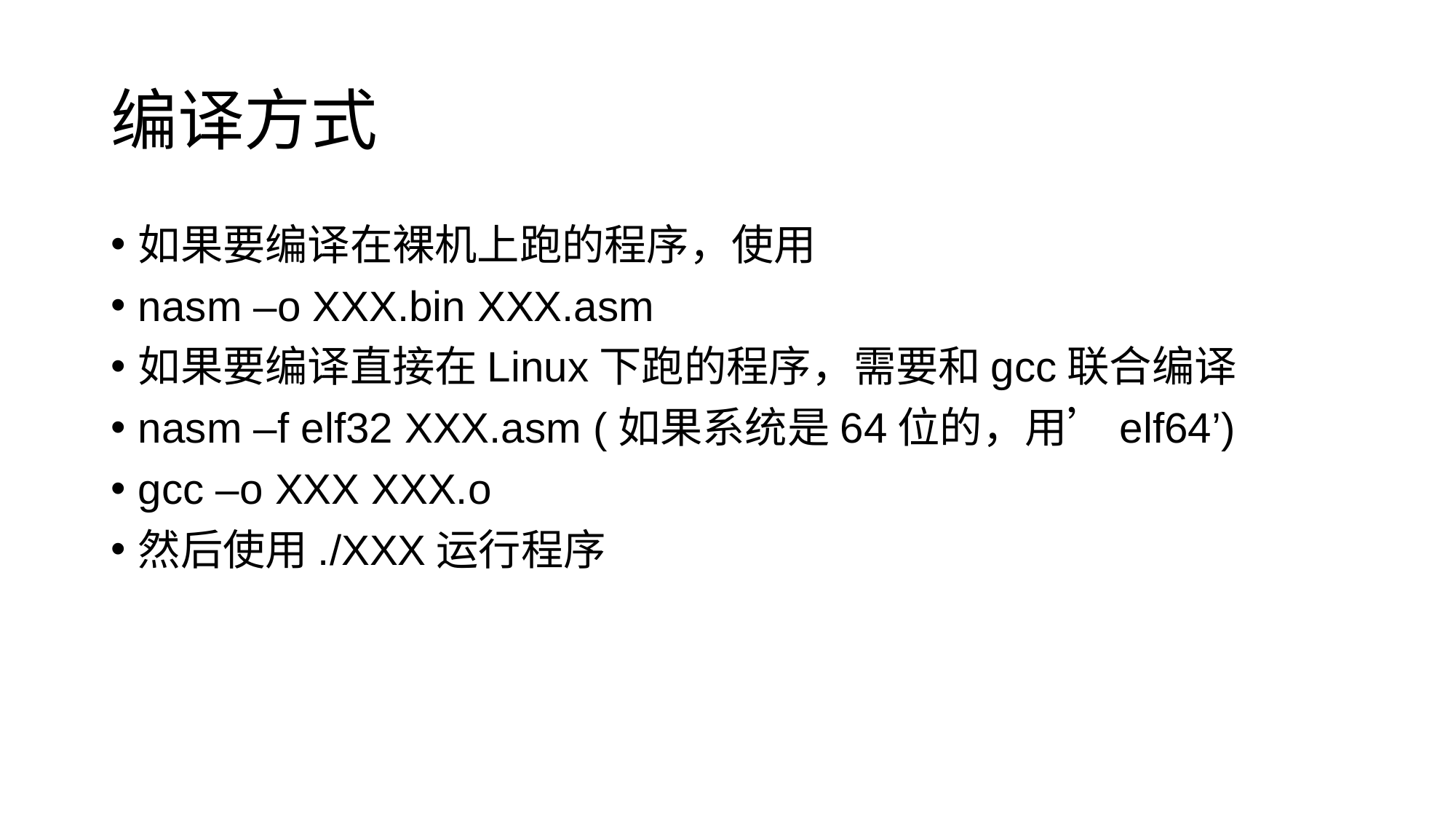

# 编译方式
如果要编译在裸机上跑的程序，使用
nasm –o XXX.bin XXX.asm
如果要编译直接在Linux下跑的程序，需要和gcc联合编译
nasm –f elf32 XXX.asm (如果系统是64位的，用’elf64’)
gcc –o XXX XXX.o
然后使用./XXX运行程序